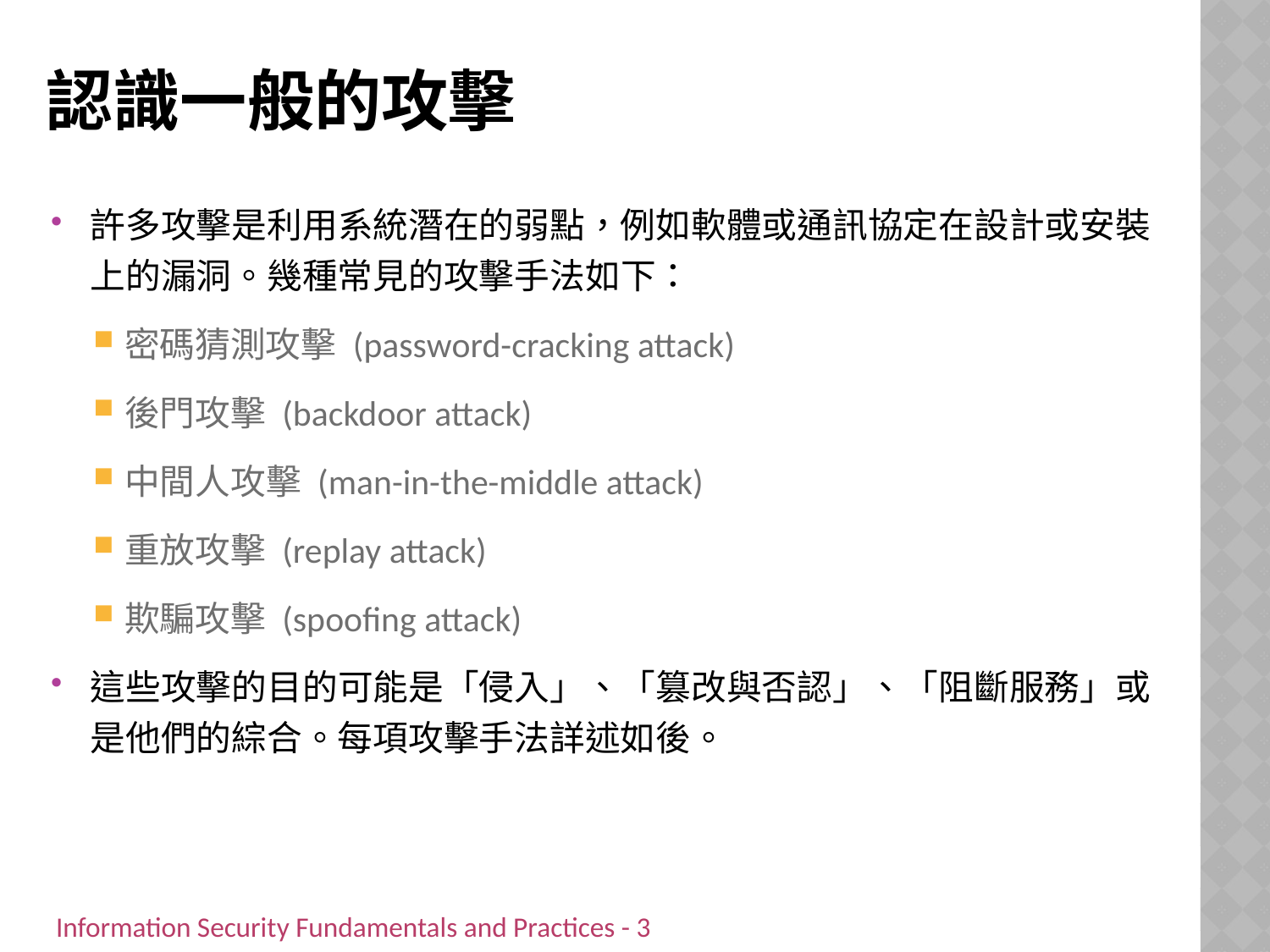

# 認識一般的攻擊
許多攻擊是利用系統潛在的弱點，例如軟體或通訊協定在設計或安裝上的漏洞。幾種常見的攻擊手法如下：
密碼猜測攻擊 (password-cracking attack)
後門攻擊 (backdoor attack)
中間人攻擊 (man-in-the-middle attack)
重放攻擊 (replay attack)
欺騙攻擊 (spoofing attack)
這些攻擊的目的可能是「侵入」、「篡改與否認」、「阻斷服務」或是他們的綜合。每項攻擊手法詳述如後。